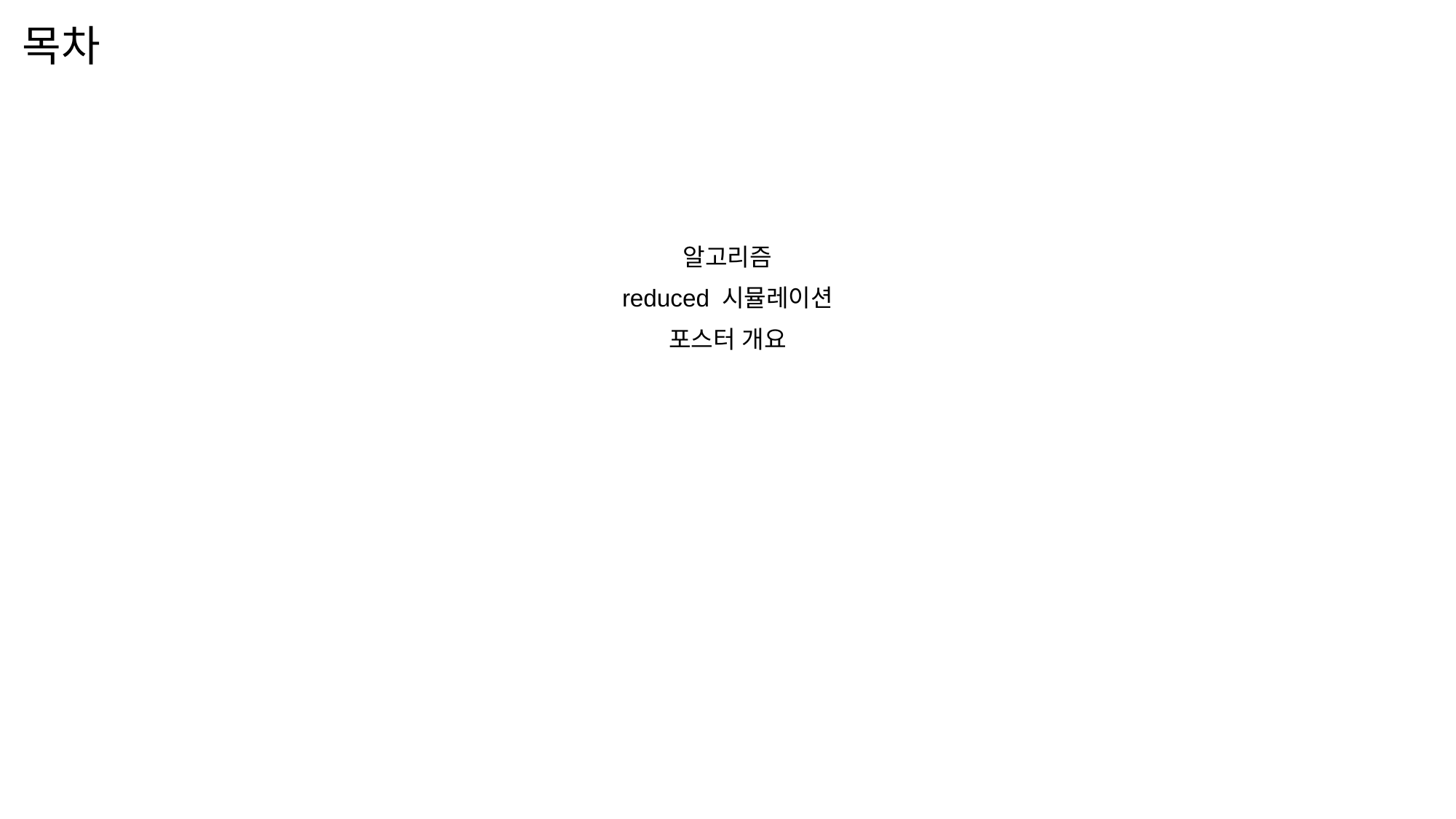

# 목차
알고리즘
reduced 시뮬레이션
포스터 개요